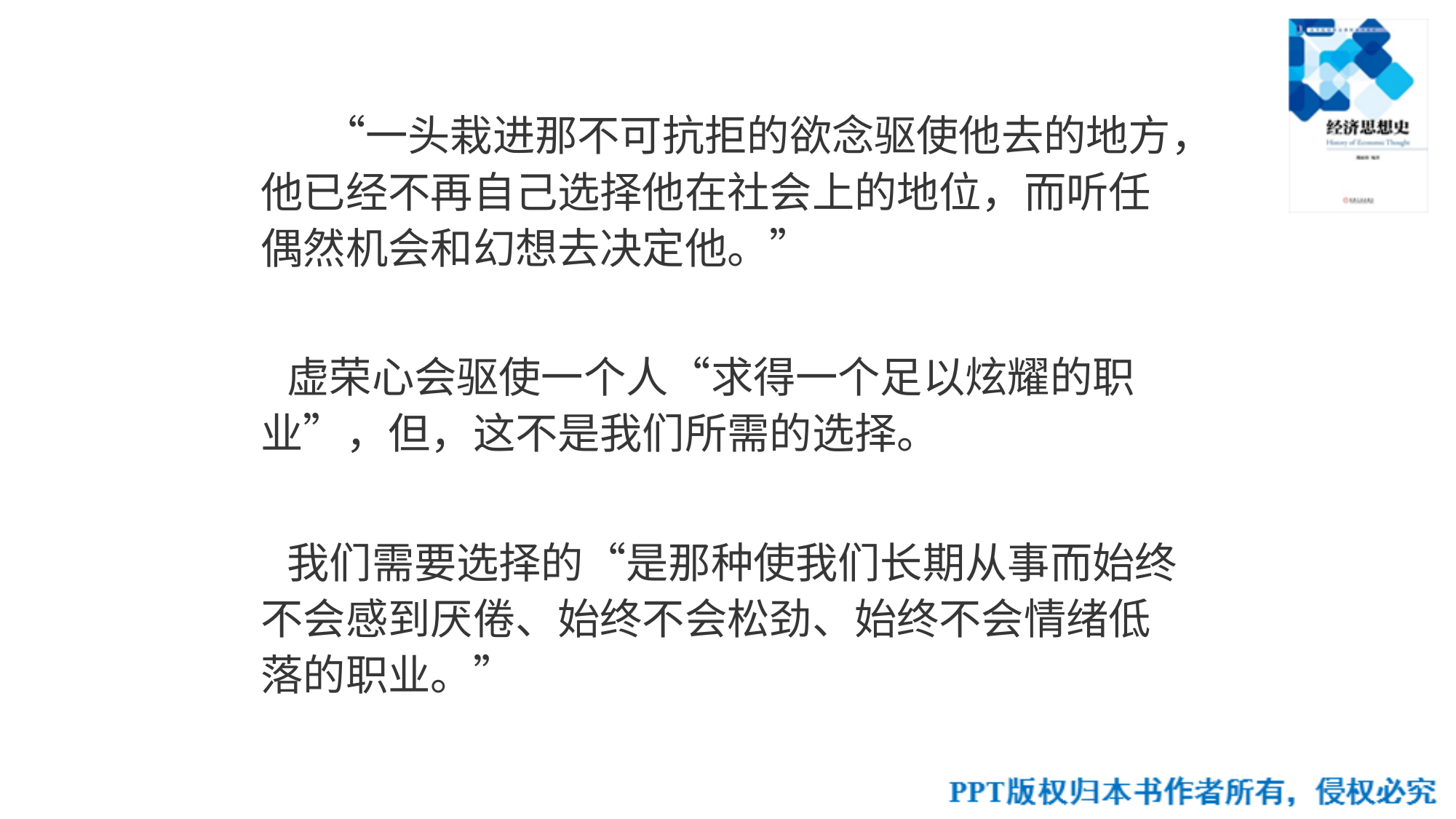

“一头栽进那不可抗拒的欲念驱使他去的地方，他已经不再自己选择他在社会上的地位，而听任偶然机会和幻想去决定他。”

      虚荣心会驱使一个人“求得一个足以炫耀的职业”，但，这不是我们所需的选择。

      我们需要选择的“是那种使我们长期从事而始终不会感到厌倦、始终不会松劲、始终不会情绪低落的职业。”